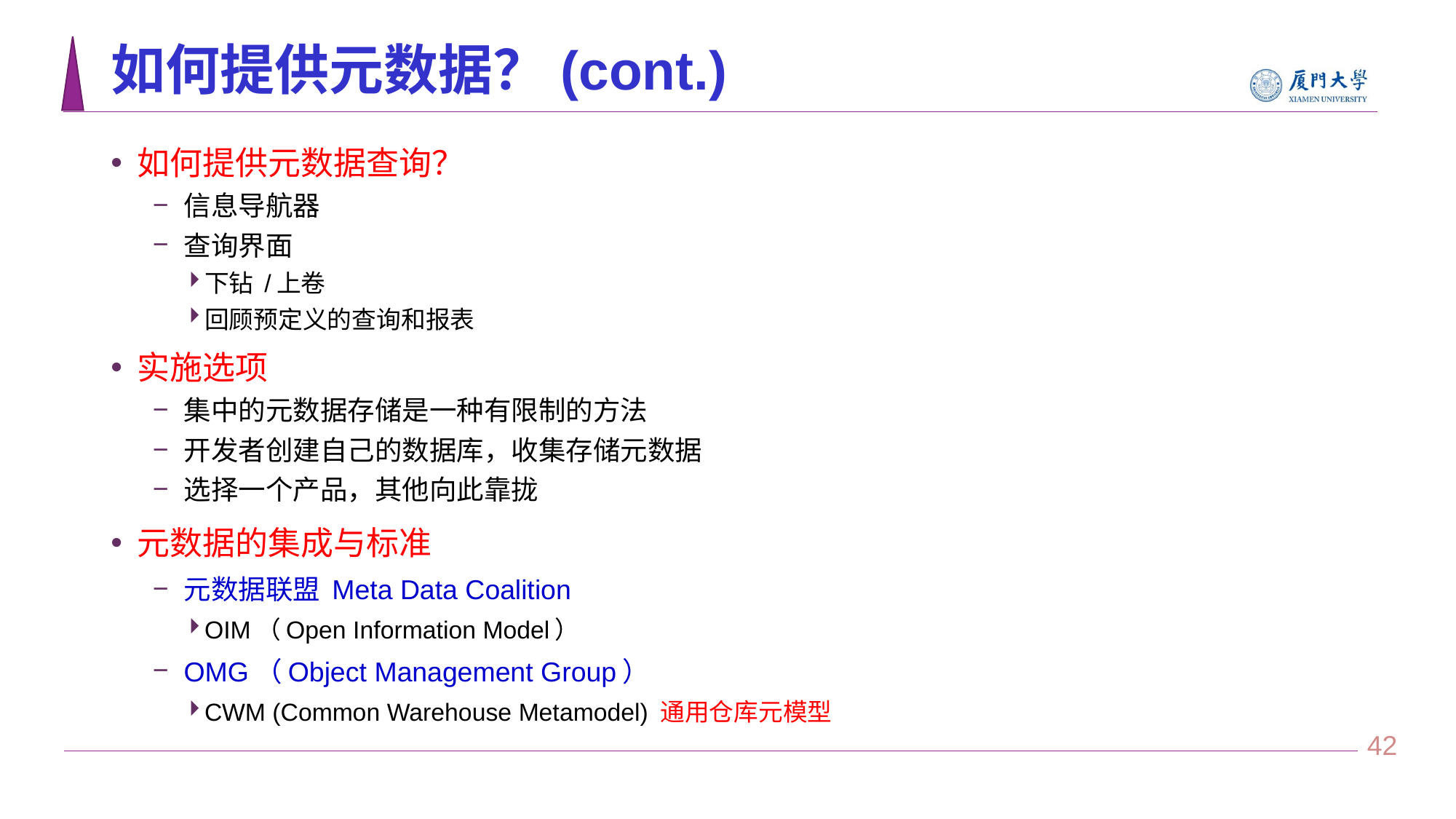

# 如何提供元数据？(cont.)
如何提供元数据查询？
信息导航器
查询界面
下钻 /上卷
回顾预定义的查询和报表
实施选项
集中的元数据存储是一种有限制的方法
开发者创建自己的数据库，收集存储元数据
选择一个产品，其他向此靠拢
元数据的集成与标准
元数据联盟 Meta Data Coalition
OIM（Open Information Model）
OMG（Object Management Group）
CWM (Common Warehouse Metamodel) 通用仓库元模型
42